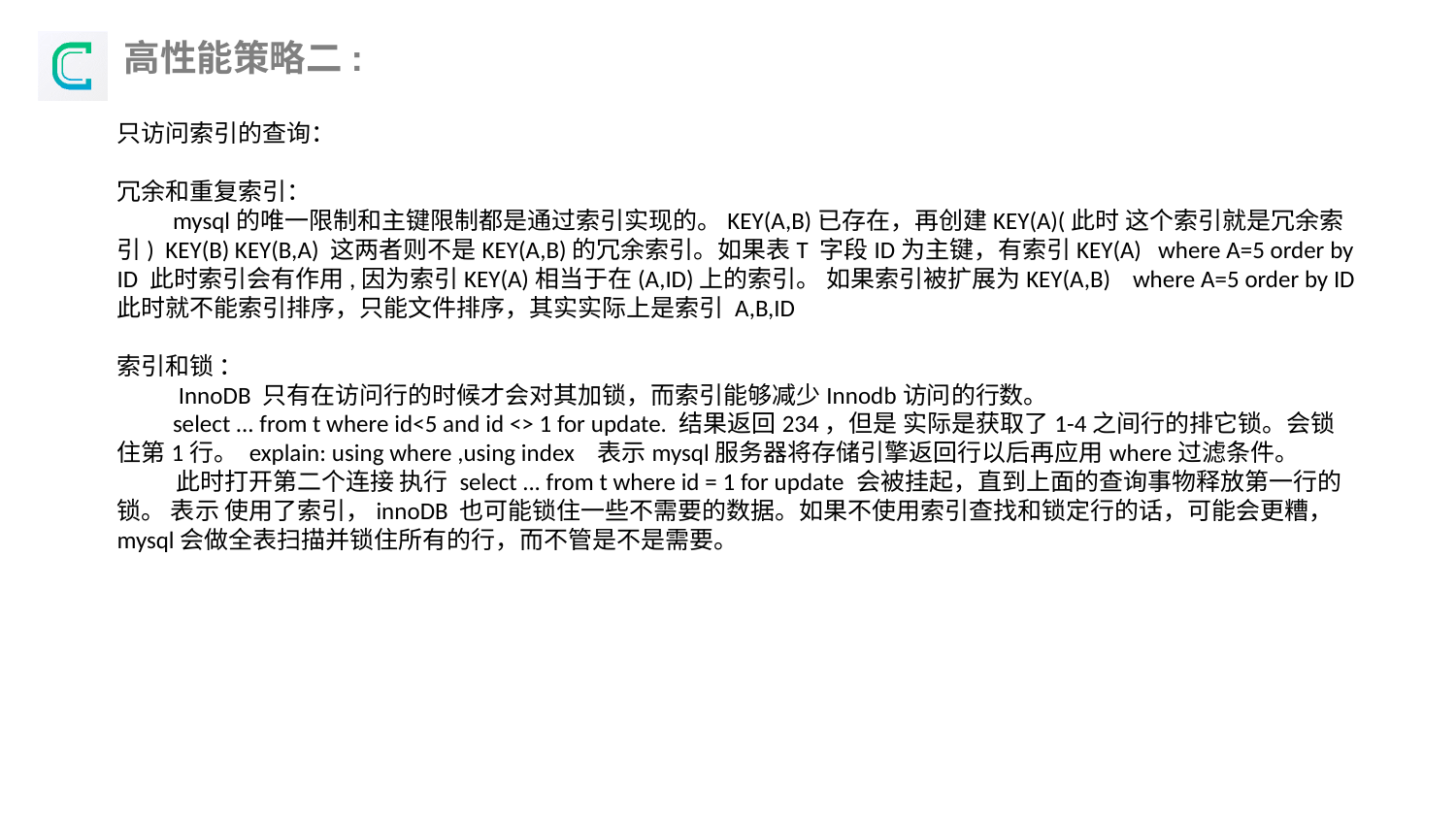

高性能策略二:
只访问索引的查询：

冗余和重复索引：
          mysql的唯一限制和主键限制都是通过索引实现的。KEY(A,B)已存在，再创建KEY(A)(此时 这个索引就是冗余索引)  KEY(B) KEY(B,A) 这两者则不是KEY(A,B)的冗余索引。如果表T 字段ID为主键，有索引KEY(A)   where A=5 order by ID 此时索引会有作用,因为索引KEY(A)相当于在(A,ID)上的索引。 如果索引被扩展为KEY(A,B)    where A=5 order by ID 此时就不能索引排序，只能文件排序，其实实际上是索引 A,B,ID

索引和锁 ：
           InnoDB 只有在访问行的时候才会对其加锁，而索引能够减少Innodb访问的行数。
          select ... from t where id<5 and id <> 1 for update. 结果返回234，但是 实际是获取了1-4之间行的排它锁。会锁住第1行。 explain: using where ,using index   表示mysql服务器将存储引擎返回行以后再应用where过滤条件。
          此时打开第二个连接 执行 select ... from t where id = 1 for update 会被挂起，直到上面的查询事物释放第一行的锁。 表示 使用了索引，innoDB 也可能锁住一些不需要的数据。如果不使用索引查找和锁定行的话，可能会更糟，mysql会做全表扫描并锁住所有的行，而不管是不是需要。
8